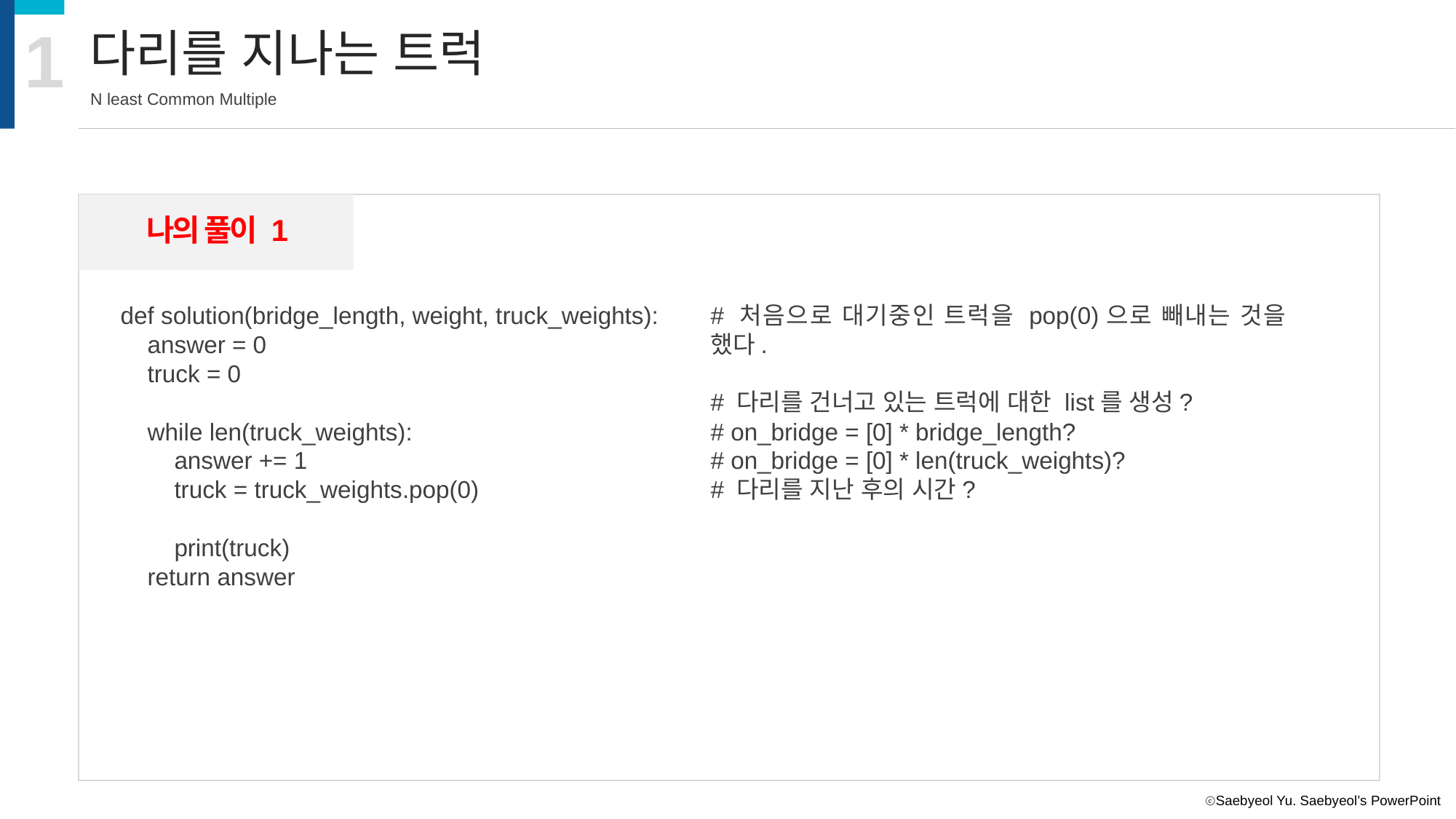

1
다리를 지나는 트럭
N least Common Multiple

나의 풀이 1
def solution(bridge_length, weight, truck_weights):
    answer = 0
    truck = 0

    while len(truck_weights):
        answer += 1
        truck = truck_weights.pop(0)

        print(truck)
    return answer
# 처음으로 대기중인 트럭을 pop(0)으로 빼내는 것을 했다.

# 다리를 건너고 있는 트럭에 대한 list를 생성?
# on_bridge = [0] * bridge_length?
# on_bridge = [0] * len(truck_weights)?
# 다리를 지난 후의 시간?